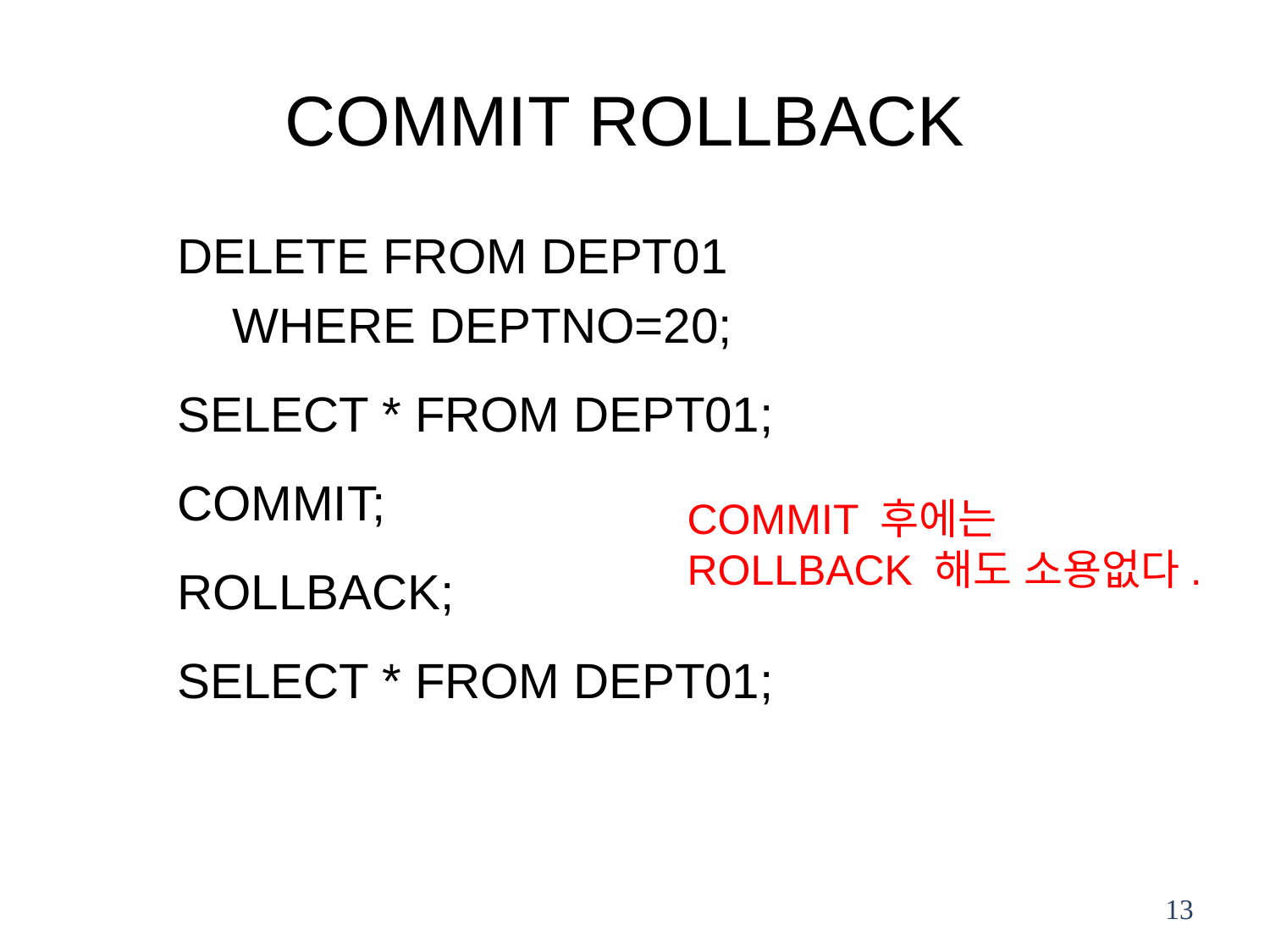

# COMMIT ROLLBACK
DELETE FROM DEPT01
    WHERE DEPTNO=20;

SELECT * FROM DEPT01;

COMMIT;

ROLLBACK;

SELECT * FROM DEPT01;

COMMIT 후에는 ROLLBACK 해도 소용없다.

13